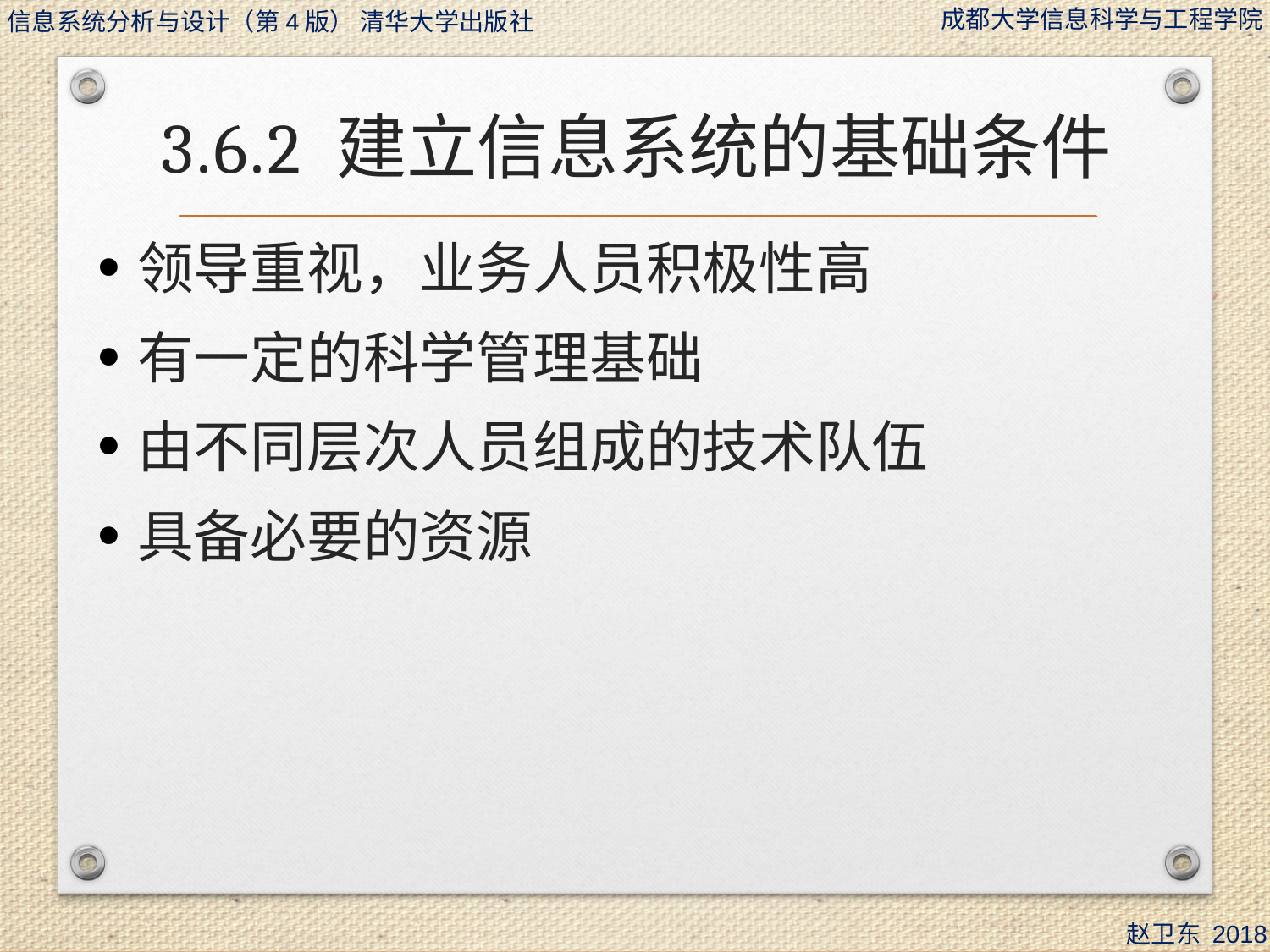

# 3.6.2 建立信息系统的基础条件
领导重视，业务人员积极性高
有一定的科学管理基础
由不同层次人员组成的技术队伍
具备必要的资源